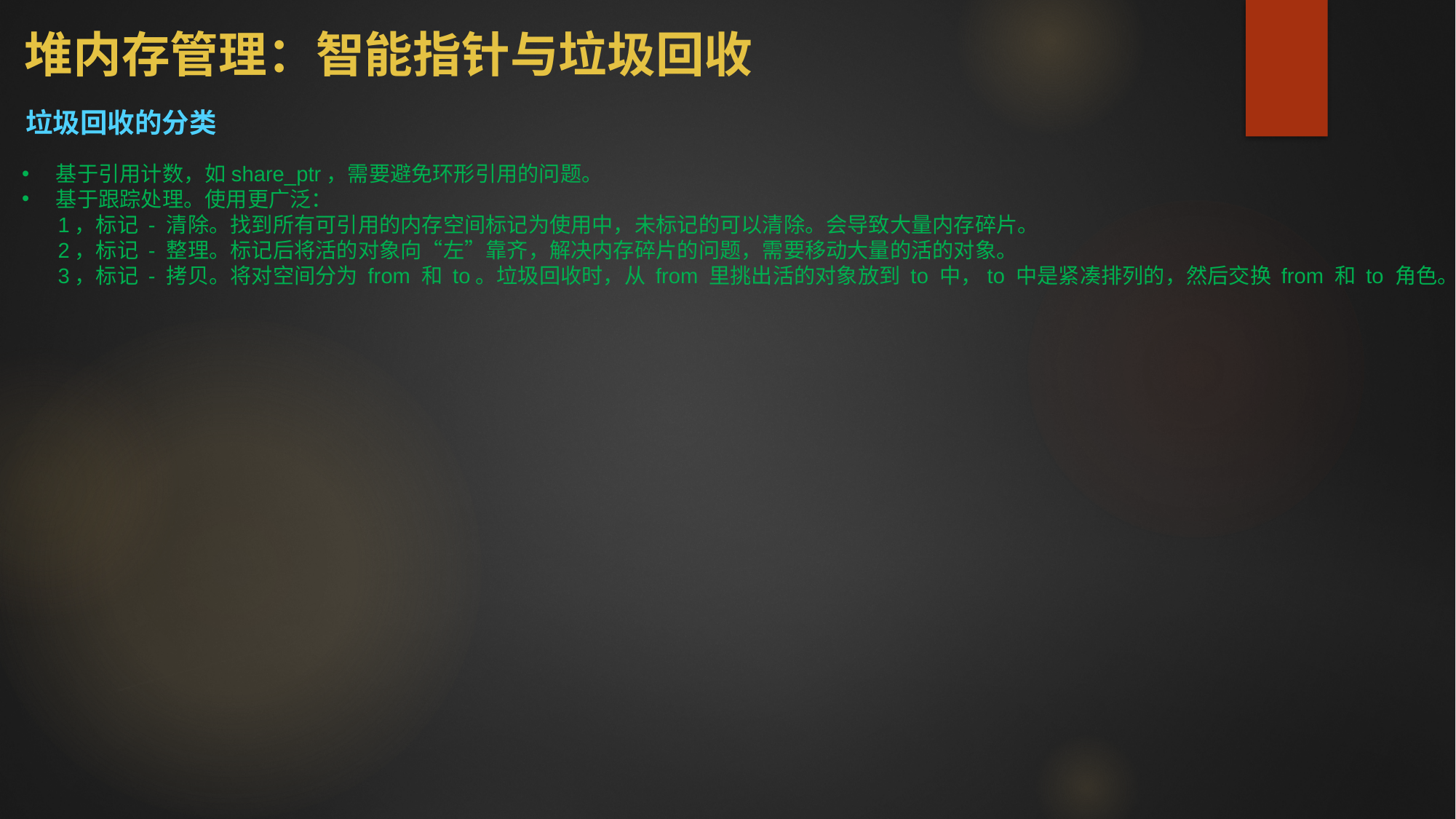

# 堆内存管理：智能指针与垃圾回收
垃圾回收的分类
基于引用计数，如share_ptr，需要避免环形引用的问题。
基于跟踪处理。使用更广泛：
      1，标记 - 清除。找到所有可引用的内存空间标记为使用中，未标记的可以清除。会导致大量内存碎片。
      2，标记 - 整理。标记后将活的对象向“左”靠齐，解决内存碎片的问题，需要移动大量的活的对象。
      3，标记 - 拷贝。将对空间分为 from 和 to。垃圾回收时，从 from 里挑出活的对象放到 to 中，to 中是紧凑排列的，然后交换 from 和 to 角色。